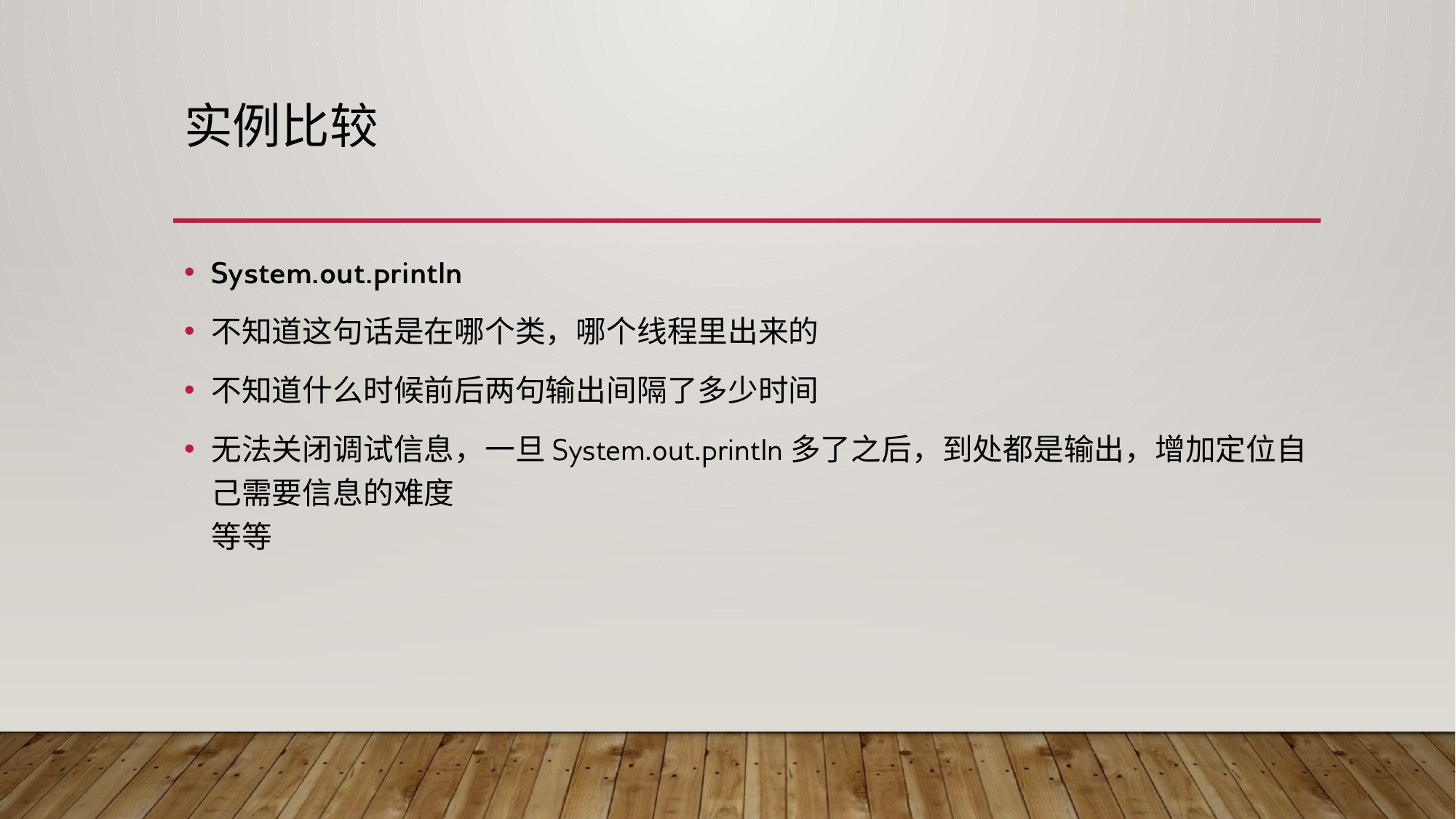

# 实例比较
System.out.println
不知道这句话是在哪个类，哪个线程里出来的
不知道什么时候前后两句输出间隔了多少时间
无法关闭调试信息，一旦System.out.println多了之后，到处都是输出，增加定位自己需要信息的难度
等等